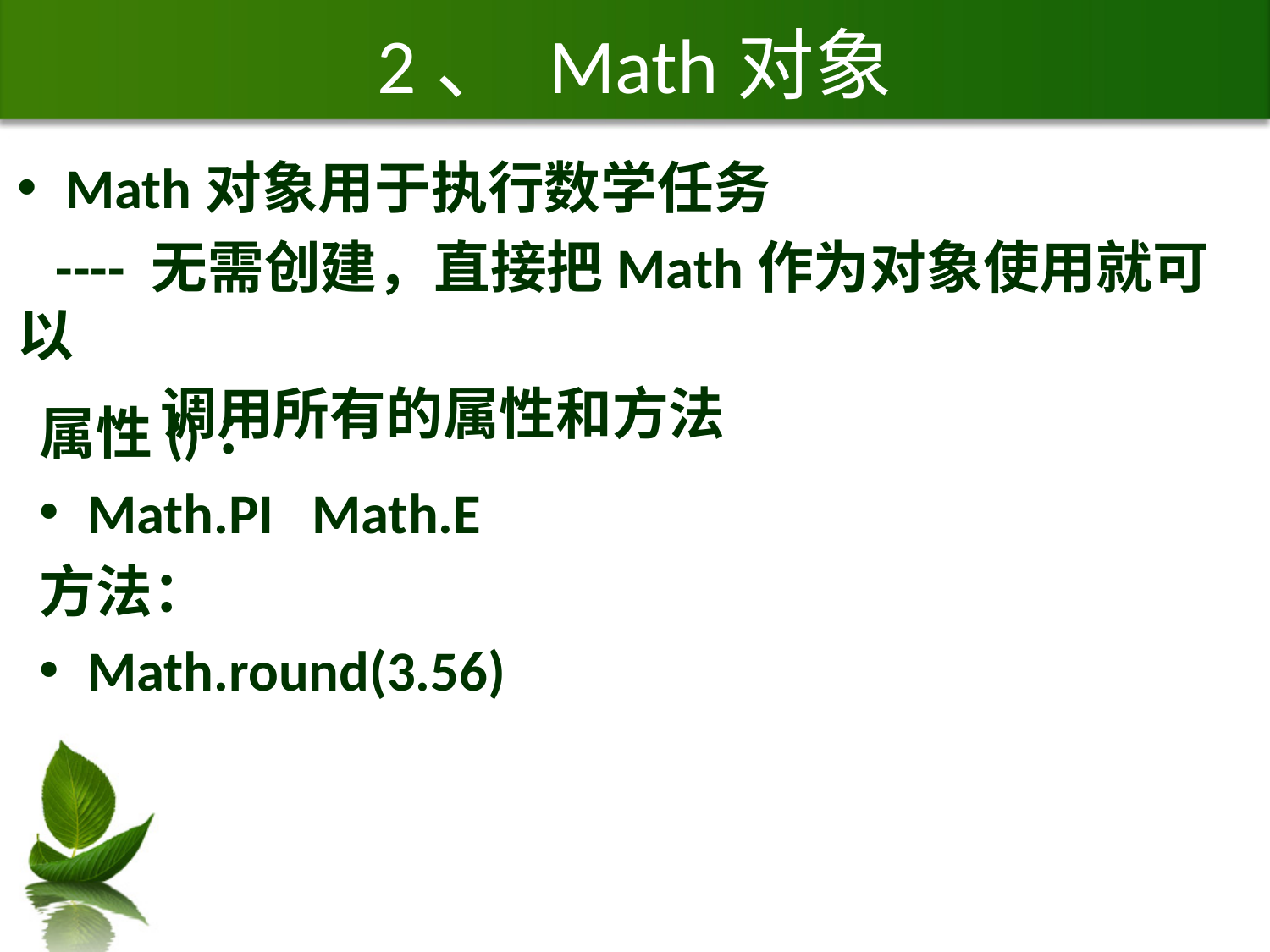

# 2、 Math对象
Math对象用于执行数学任务
   ---- 无需创建，直接把Math作为对象使用就可以
          调用所有的属性和方法
属性()：
Math.PI   Math.E
方法：
Math.round(3.56)